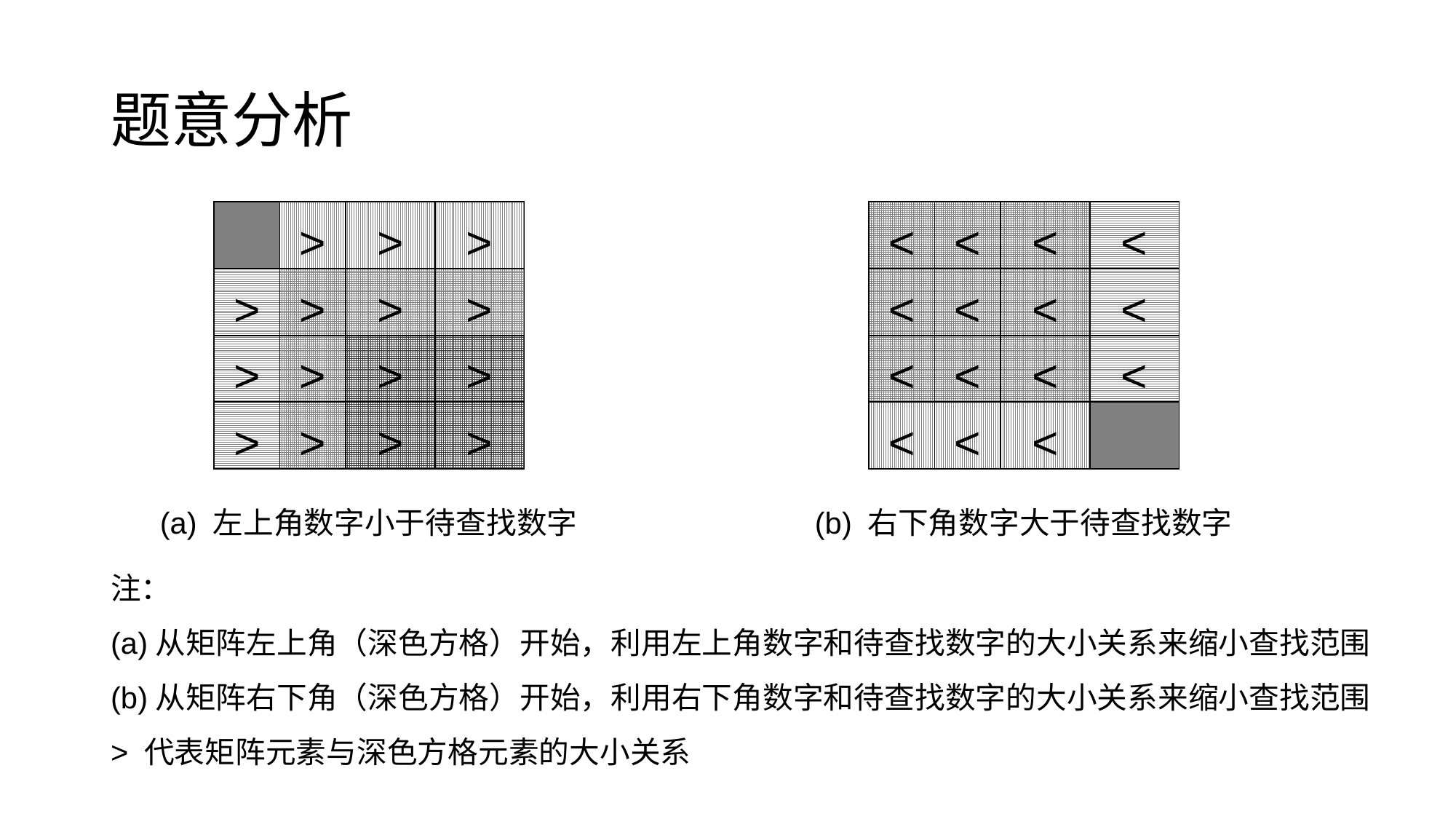

# 题意分析
|  | > | > | > |
| --- | --- | --- | --- |
| > | > | > | > |
| > | > | > | > |
| > | > | > | > |
| < | < | < | < |
| --- | --- | --- | --- |
| < | < | < | < |
| < | < | < | < |
| < | < | < |  |
(a) 左上角数字小于待查找数字
(b) 右下角数字大于待查找数字
注：
(a)从矩阵左上角（深色方格）开始，利用左上角数字和待查找数字的大小关系来缩小查找范围
(b)从矩阵右下角（深色方格）开始，利用右下角数字和待查找数字的大小关系来缩小查找范围
> 代表矩阵元素与深色方格元素的大小关系